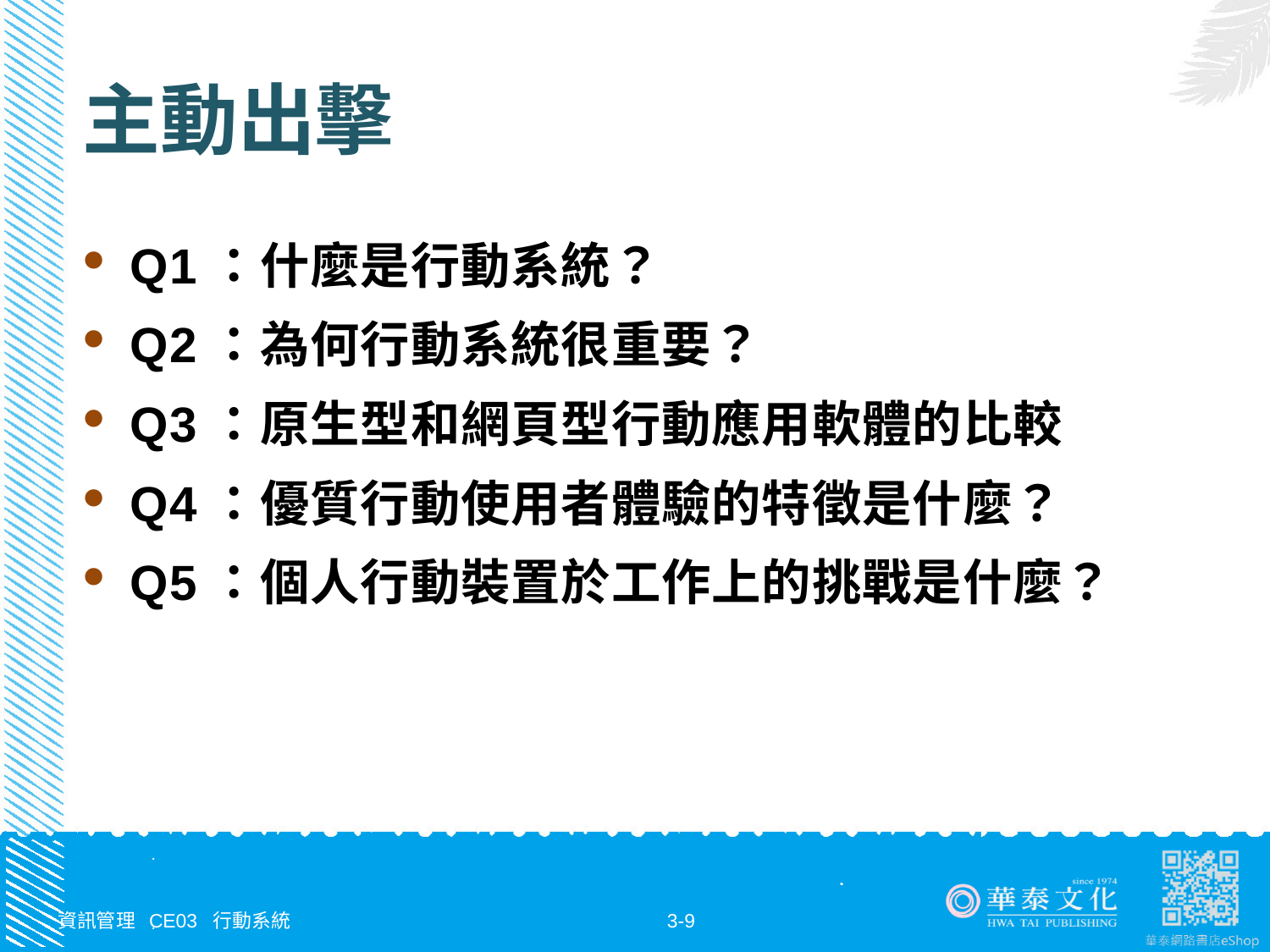

# 主動出擊
Q1：什麼是行動系統？
Q2：為何行動系統很重要？
Q3：原生型和網頁型行動應用軟體的比較
Q4：優質行動使用者體驗的特徵是什麼？
Q5：個人行動裝置於工作上的挑戰是什麼？
資訊管理  CE03  行動系統
3-9